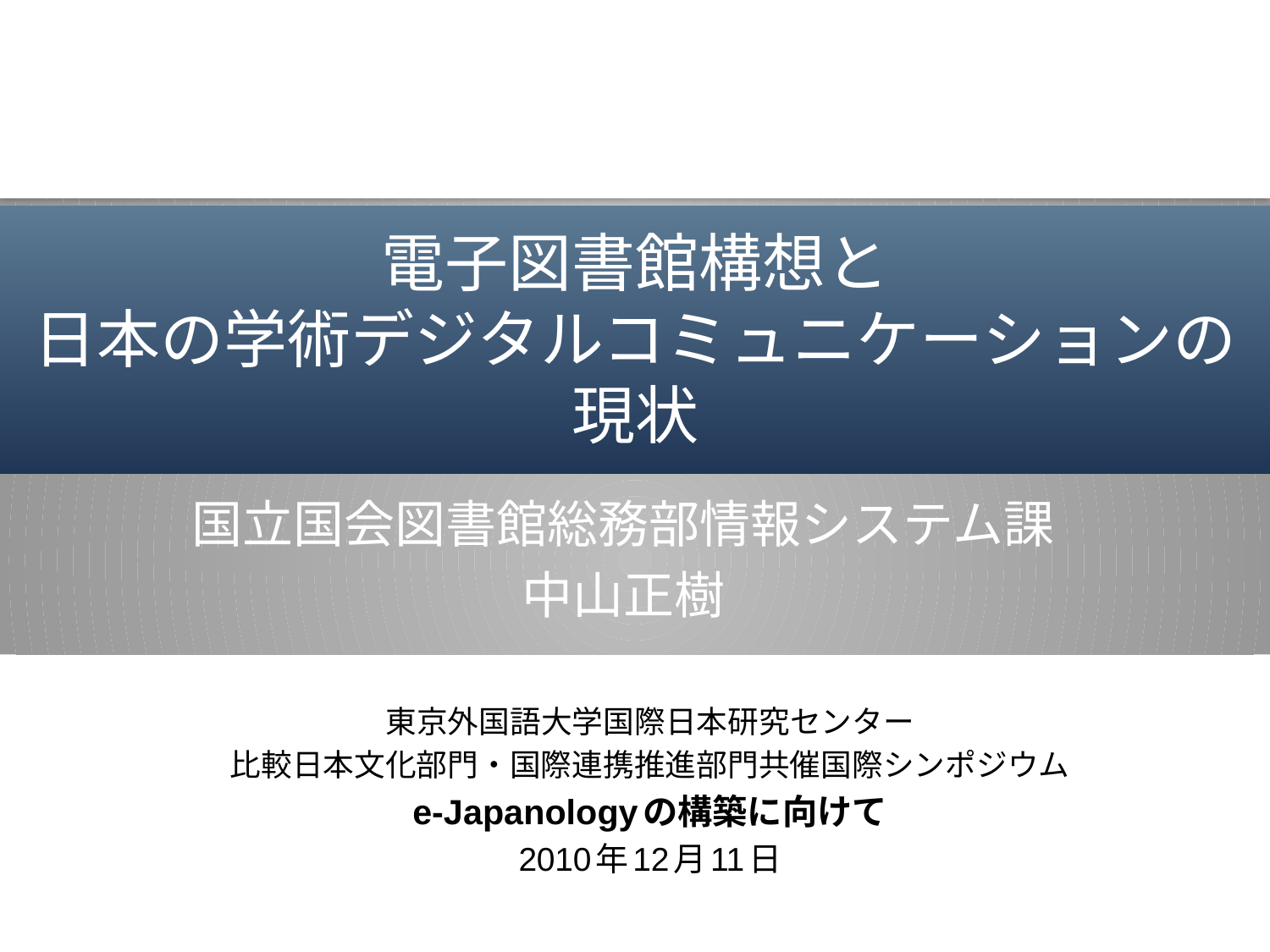

# 電子図書館構想と 日本の学術デジタルコミュニケーションの現状
国立国会図書館総務部情報システム課
中山正樹

東京外国語大学国際日本研究センター
比較日本文化部門・国際連携推進部門共催国際シンポジウム
e-Japanologyの構築に向けて
2010年12月11日